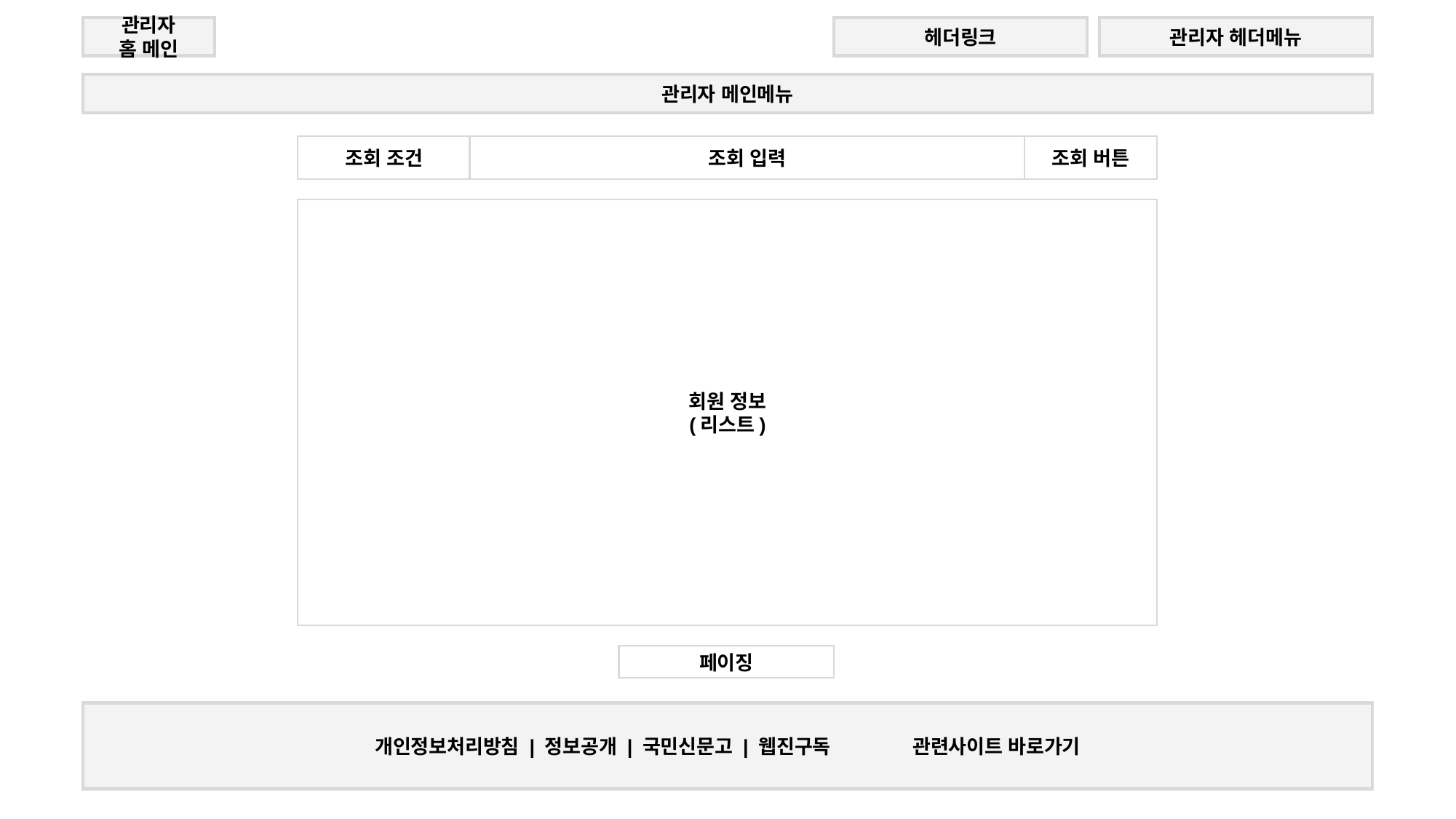

헤더링크
관리자
홈 메인
관리자 헤더메뉴
관리자 메인메뉴
조회 조건
조회 입력
조회 버튼
회원 정보
(리스트)
페이징
개인정보처리방침 | 정보공개 | 국민신문고 | 웹진구독               관련사이트 바로가기